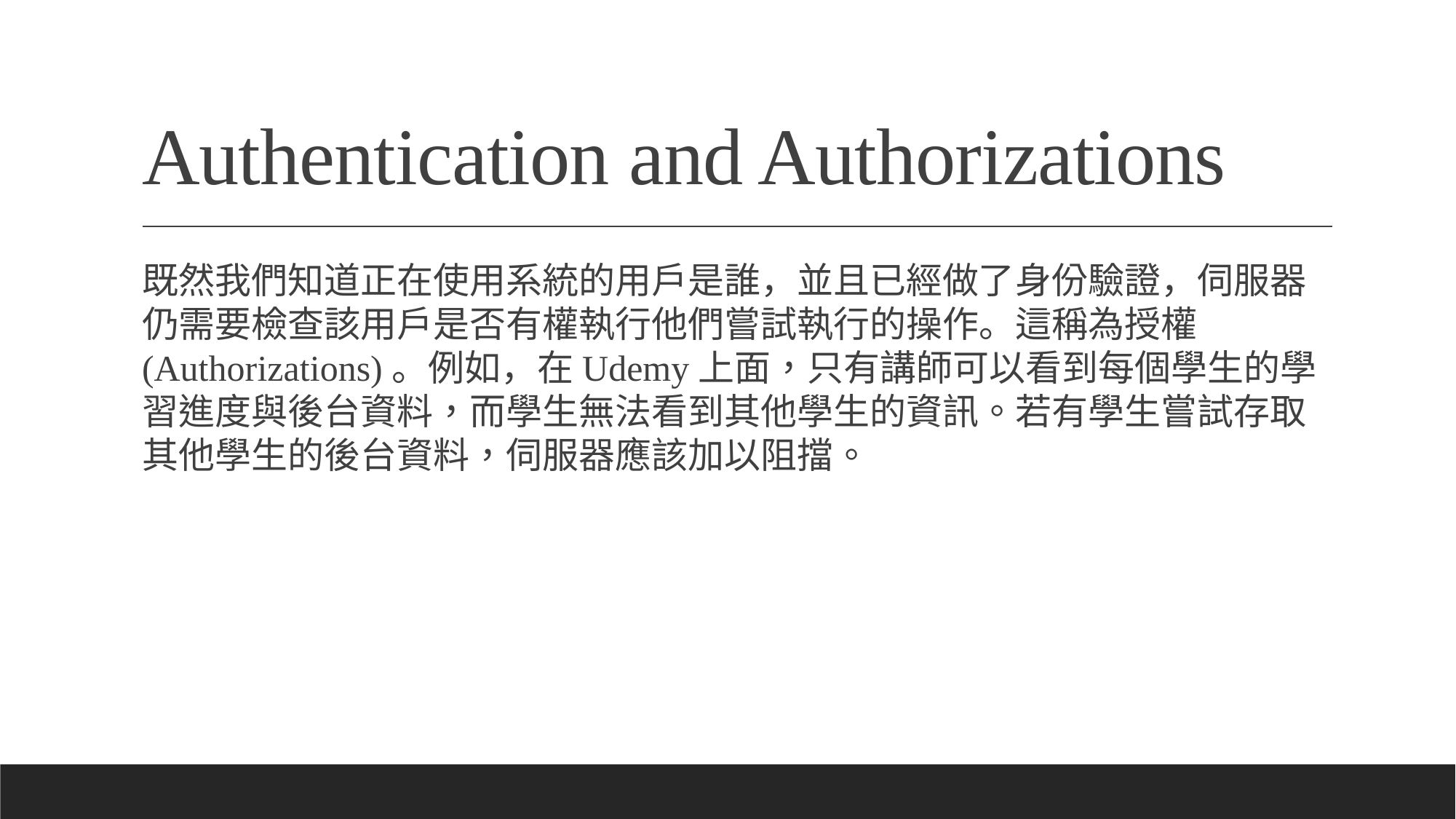

# Authentication and Authorizations
既然我們知道正在使用系統的用戶是誰，並且已經做了身份驗證，伺服器仍需要檢查該用戶是否有權執行他們嘗試執行的操作。這稱為授權(Authorizations)。例如，在Udemy上面，只有講師可以看到每個學生的學習進度與後台資料，而學生無法看到其他學生的資訊。若有學生嘗試存取其他學生的後台資料，伺服器應該加以阻擋。